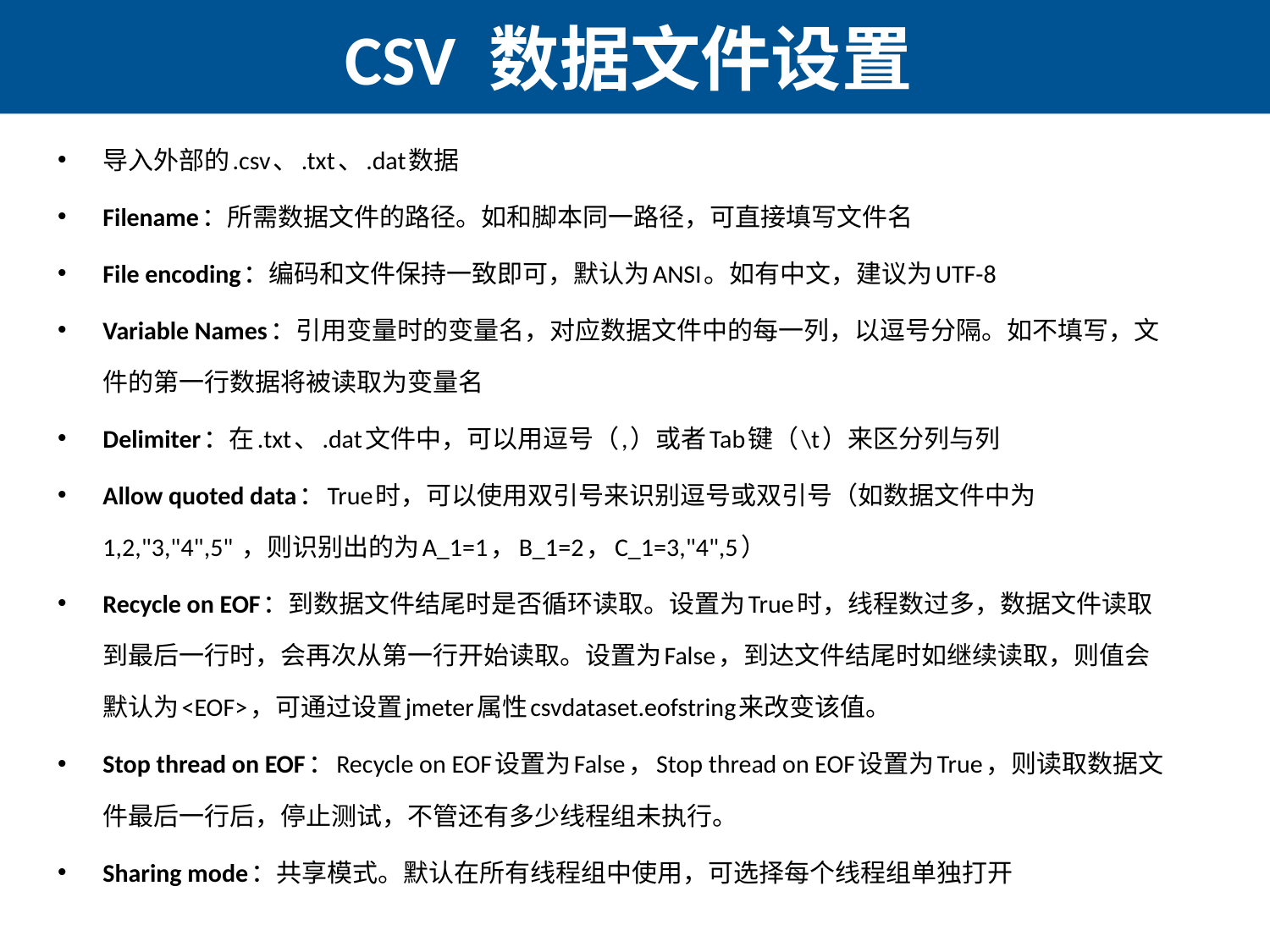

# CSV 数据文件设置
导入外部的.csv、.txt、.dat数据
Filename：所需数据文件的路径。如和脚本同一路径，可直接填写文件名
File encoding：编码和文件保持一致即可，默认为ANSI。如有中文，建议为UTF-8
Variable Names：引用变量时的变量名，对应数据文件中的每一列，以逗号分隔。如不填写，文件的第一行数据将被读取为变量名
Delimiter：在.txt、.dat文件中，可以用逗号（,）或者Tab键（\t）来区分列与列
Allow quoted data：True时，可以使用双引号来识别逗号或双引号（如数据文件中为 1,2,"3,"4",5" ，则识别出的为A_1=1，B_1=2，C_1=3,"4",5）
Recycle on EOF：到数据文件结尾时是否循环读取。设置为True时，线程数过多，数据文件读取到最后一行时，会再次从第一行开始读取。设置为False，到达文件结尾时如继续读取，则值会默认为<EOF>，可通过设置jmeter属性csvdataset.eofstring来改变该值。
Stop thread on EOF：Recycle on EOF设置为False，Stop thread on EOF设置为True，则读取数据文件最后一行后，停止测试，不管还有多少线程组未执行。
Sharing mode：共享模式。默认在所有线程组中使用，可选择每个线程组单独打开